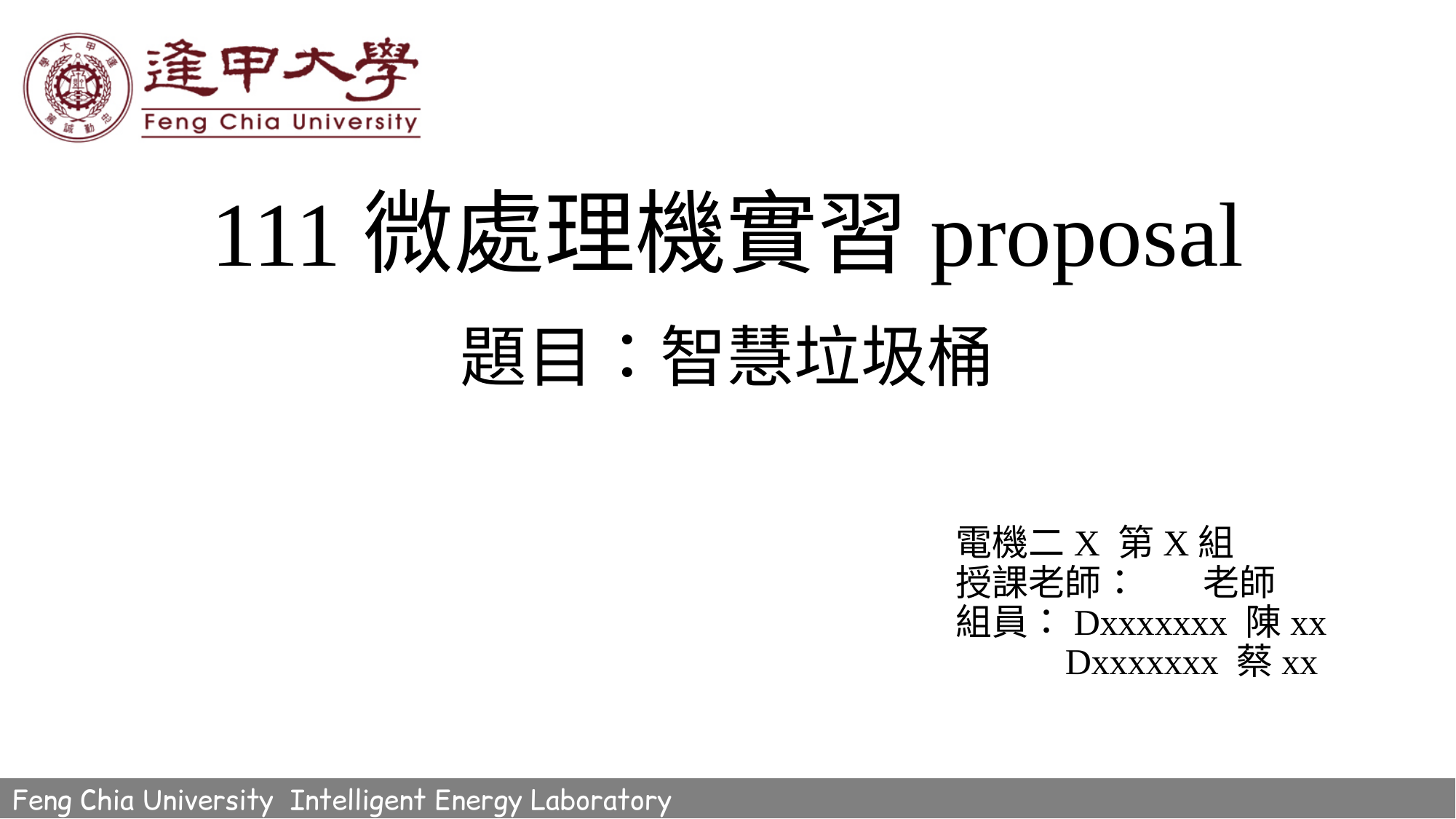

# 111微處理機實習proposal
題目：智慧垃圾桶
電機二X 第X組
授課老師：        老師
組員：Dxxxxxxx 陳xx
            Dxxxxxxx 蔡xx